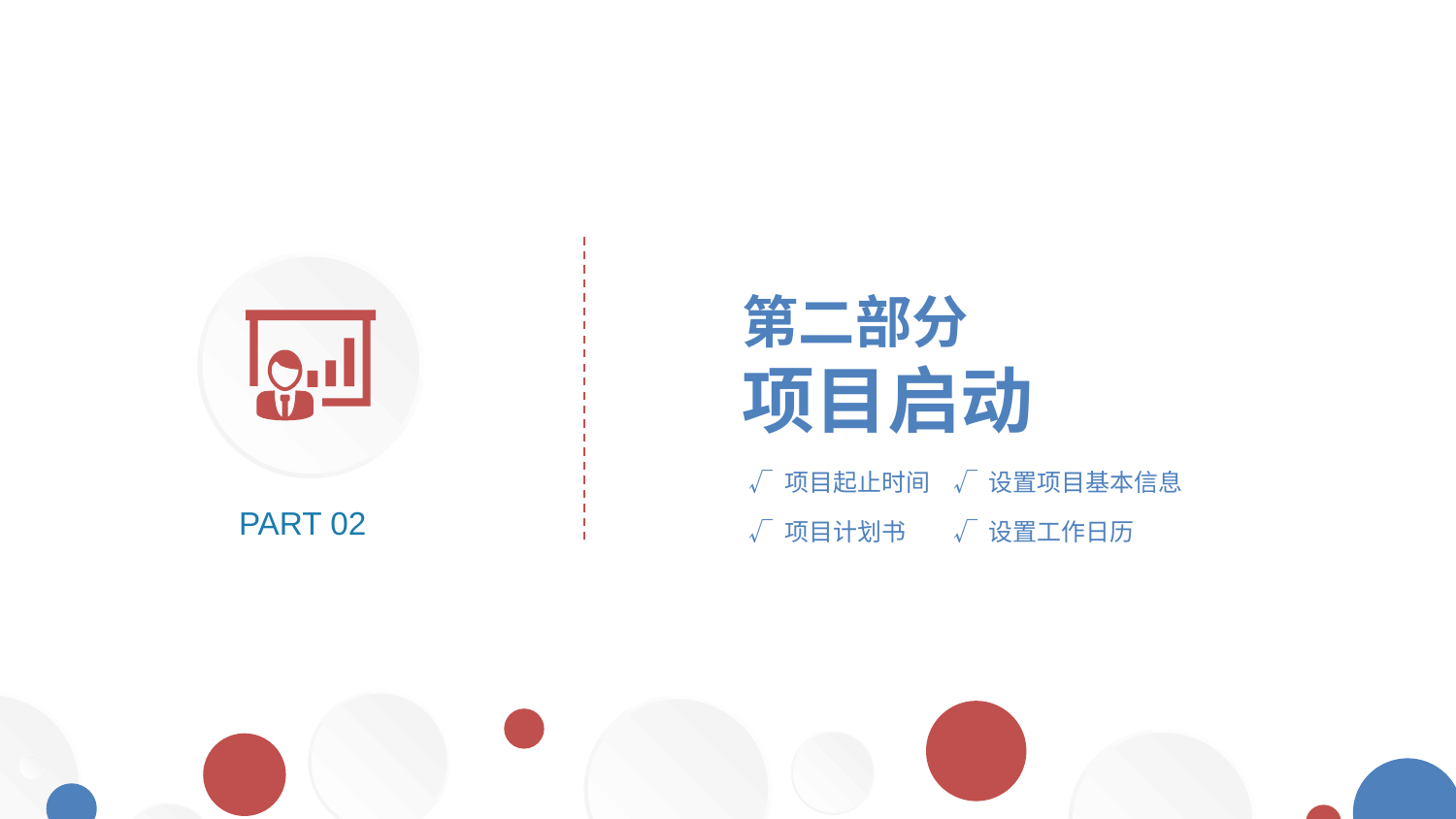

第二部分
项目启动
√ 项目起止时间
√ 设置项目基本信息
PART 02
√ 项目计划书
√ 设置工作日历